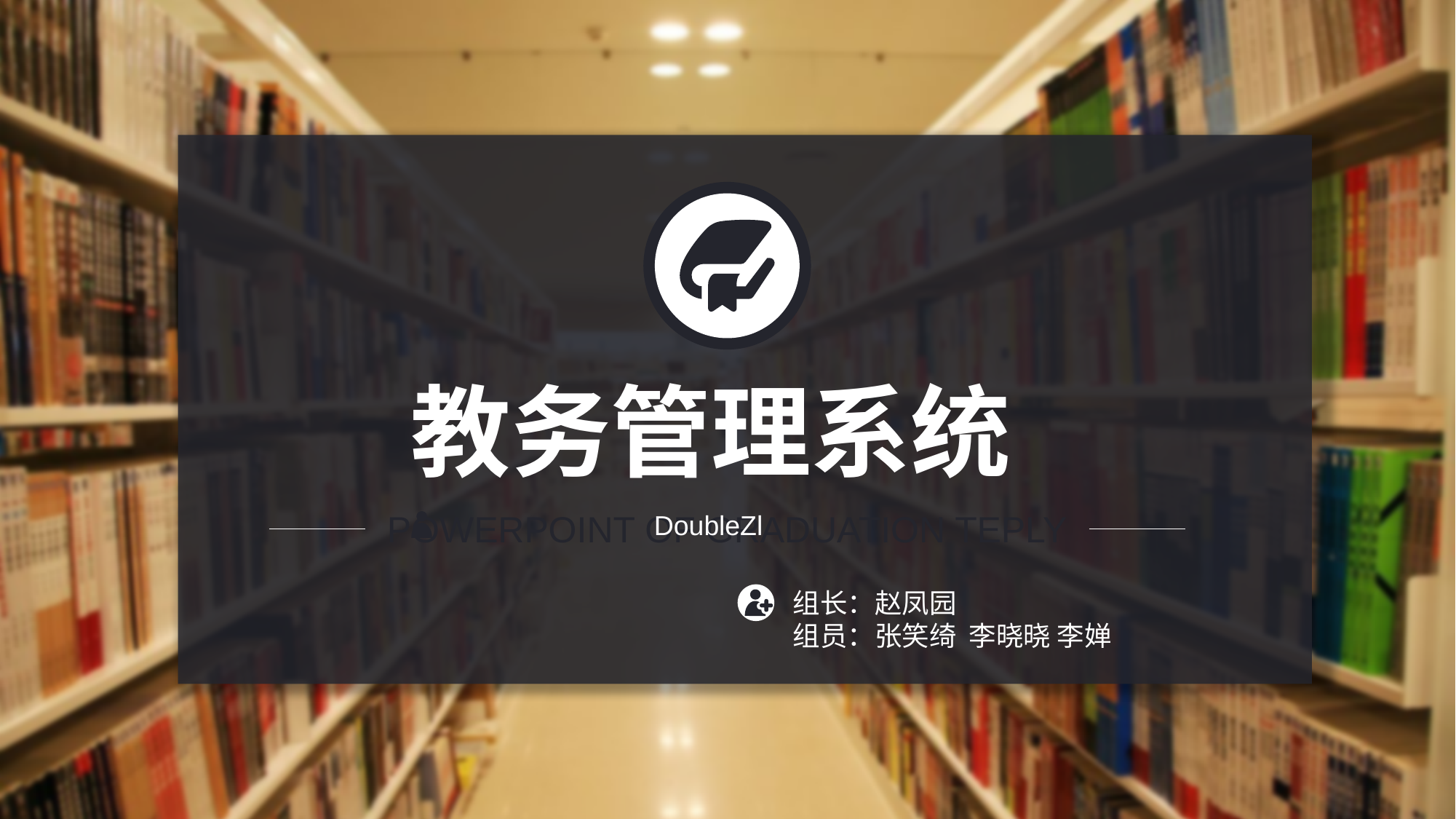

教务管理系统
POWERPOINT OF GRADUATION TEPLY
DoubleZl

组长：赵凤园
组员：张笑绮  李晓晓 李婵